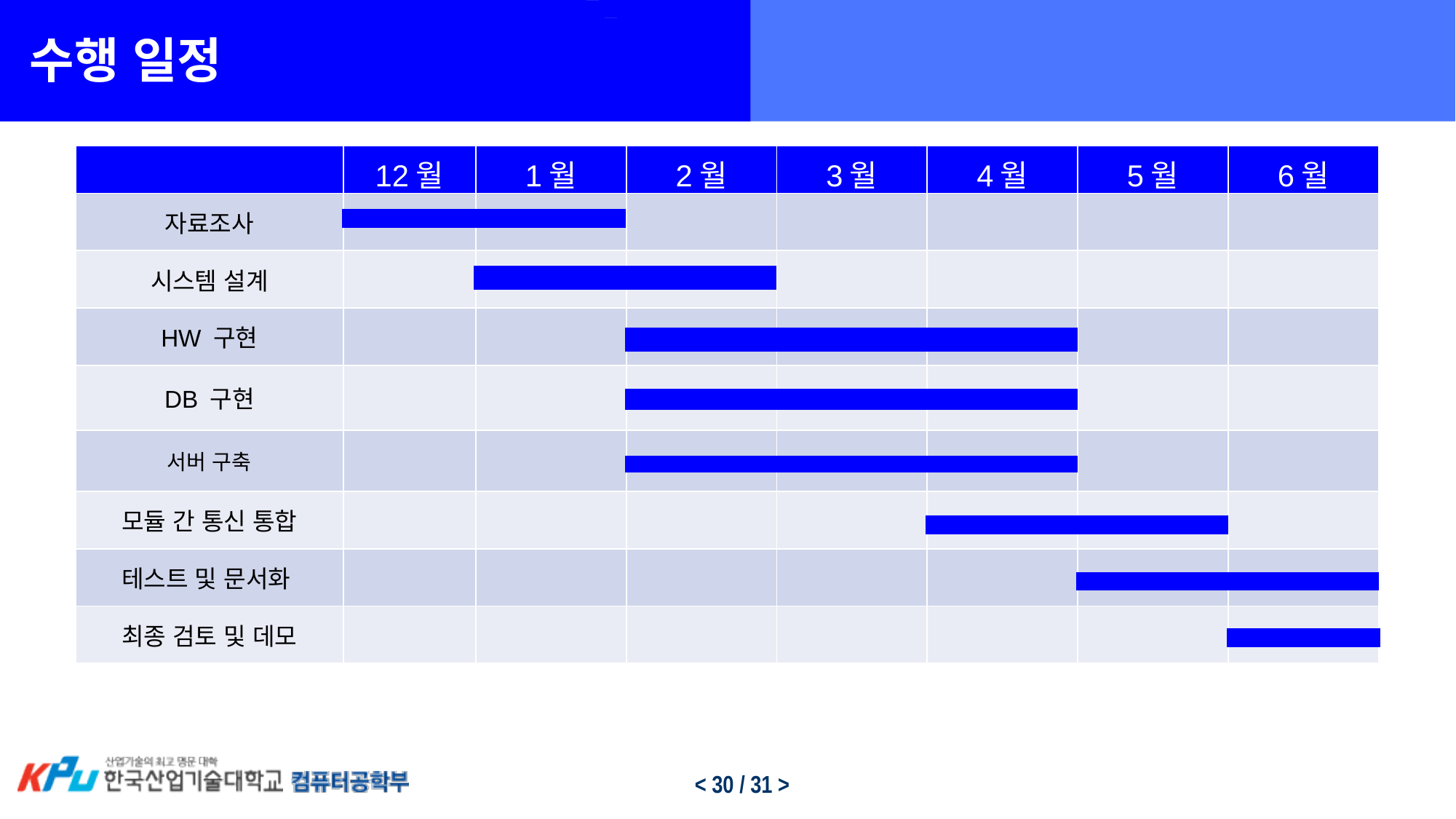

수행 일정
|  | 12월 | 1월 | 2월 | 3월 | 4월 | 5월 | 6월 |
| --- | --- | --- | --- | --- | --- | --- | --- |
| 자료조사 |  |  |  |  |  |  |  |
| 시스템 설계 |  |  |  |  |  |  |  |
| HW 구현 |  |  |  |  |  |  |  |
| DB 구현 |  |  |  |  |  |  |  |
| 서버 구축 |  |  |  |  |  |  |  |
| 모듈 간 통신 통합 |  |  |  |  |  |  |  |
| 테스트 및 문서화 |  |  |  |  |  |  |  |
| 최종 검토 및 데모 |  |  |  |  |  |  |  |